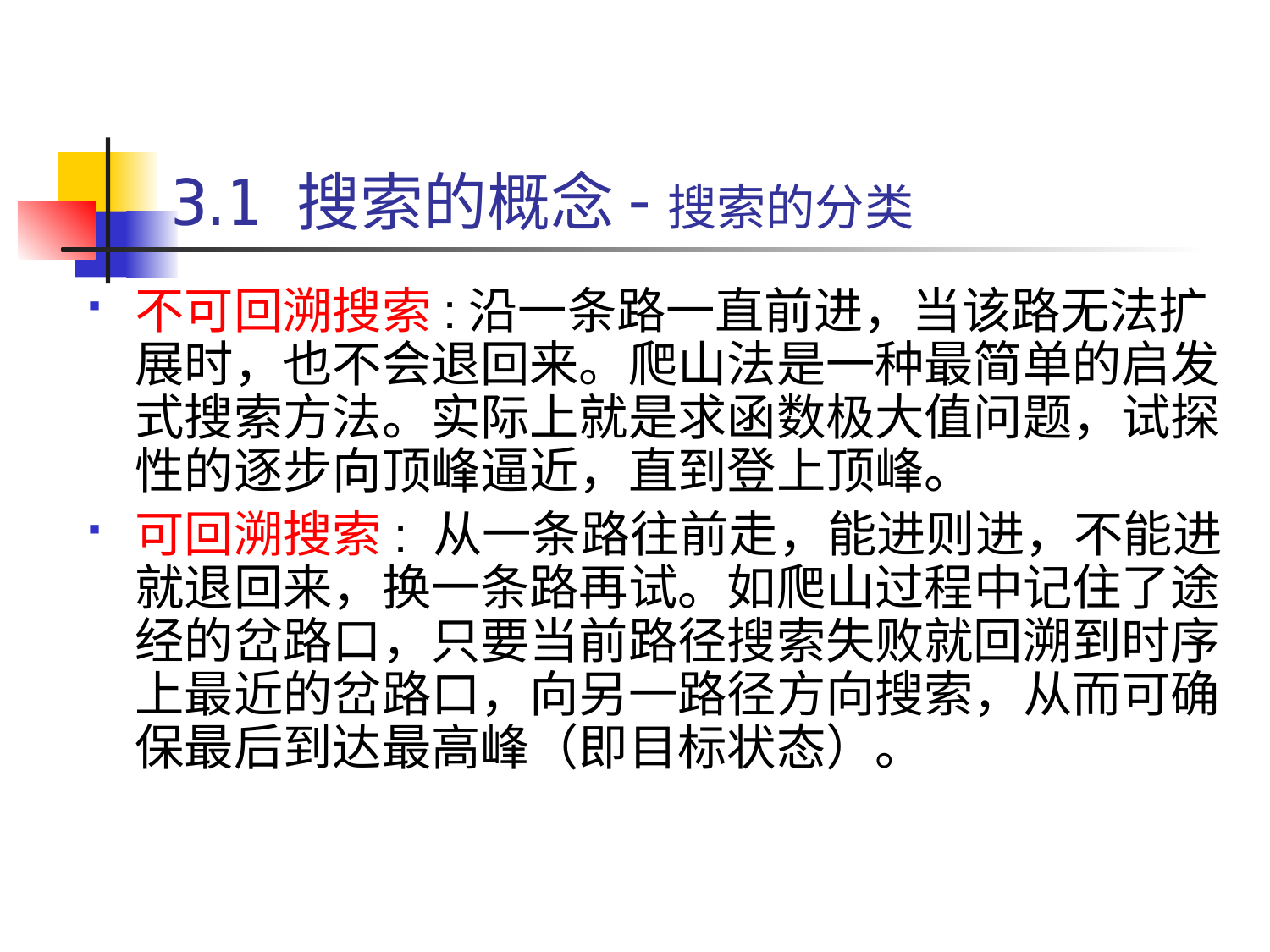

# 3.1 搜索的概念-搜索的分类
不可回溯搜索:沿一条路一直前进，当该路无法扩展时，也不会退回来。爬山法是一种最简单的启发式搜索方法。实际上就是求函数极大值问题，试探性的逐步向顶峰逼近，直到登上顶峰。
可回溯搜索: 从一条路往前走，能进则进，不能进就退回来，换一条路再试。如爬山过程中记住了途经的岔路口，只要当前路径搜索失败就回溯到时序上最近的岔路口，向另一路径方向搜索，从而可确保最后到达最高峰（即目标状态）。